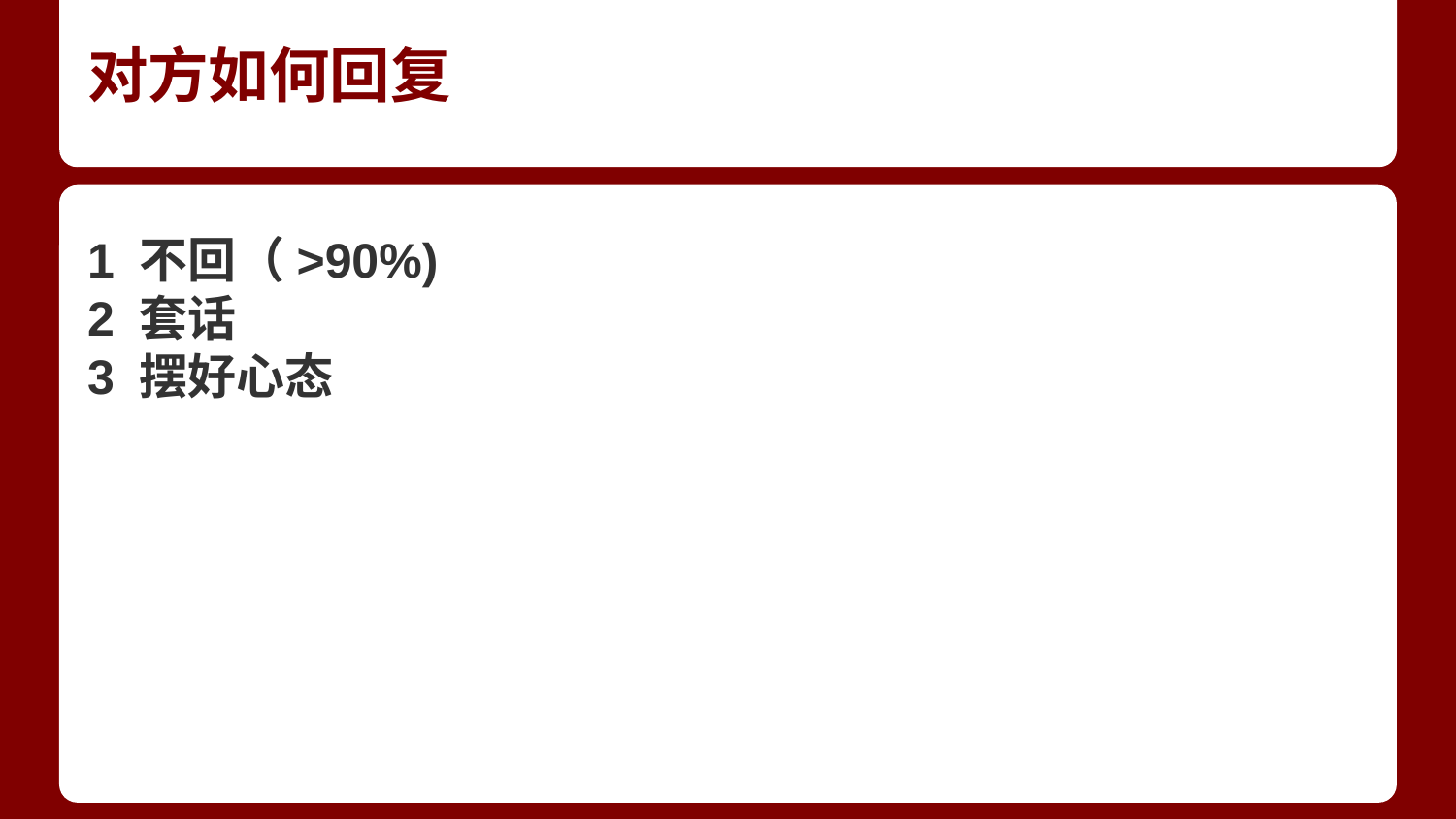

# 对方如何回复
1 不回（>90%)
2 套话
3 摆好心态